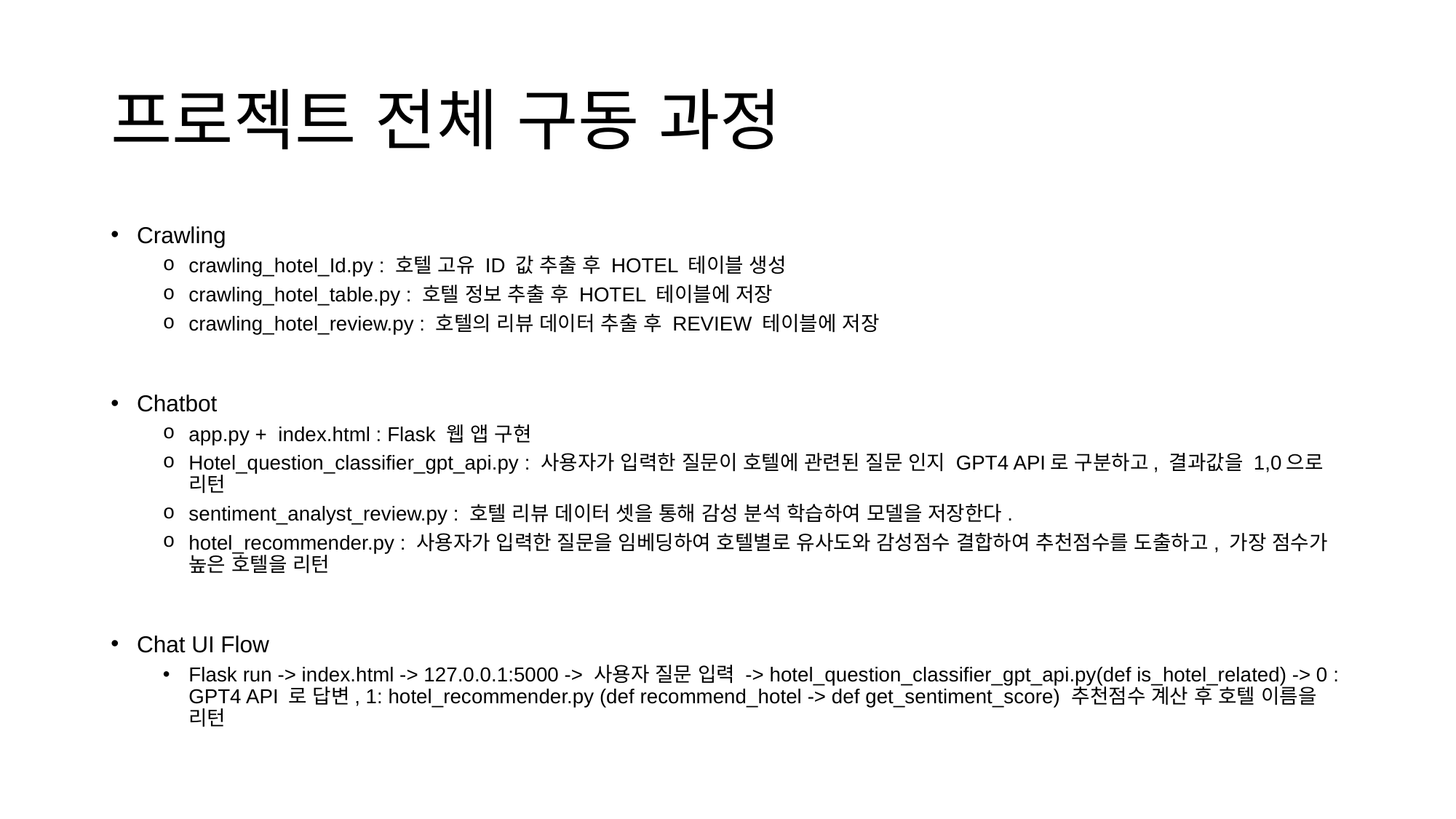

# 프로젝트 전체 구동 과정
Crawling
crawling_hotel_Id.py : 호텔 고유 ID 값 추출 후 HOTEL 테이블 생성
crawling_hotel_table.py : 호텔 정보 추출 후 HOTEL 테이블에 저장
crawling_hotel_review.py : 호텔의 리뷰 데이터 추출 후 REVIEW 테이블에 저장

Chatbot
app.py +  index.html : Flask 웹 앱 구현
Hotel_question_classifier_gpt_api.py : 사용자가 입력한 질문이 호텔에 관련된 질문 인지 GPT4 API로 구분하고, 결과값을 1,0으로 리턴
sentiment_analyst_review.py : 호텔 리뷰 데이터 셋을 통해 감성 분석 학습하여 모델을 저장한다.
hotel_recommender.py : 사용자가 입력한 질문을 임베딩하여 호텔별로 유사도와 감성점수 결합하여 추천점수를 도출하고, 가장 점수가 높은 호텔을 리턴

Chat UI Flow
Flask run -> index.html -> 127.0.0.1:5000 -> 사용자 질문 입력 -> hotel_question_classifier_gpt_api.py(def is_hotel_related) -> 0 : GPT4 API 로 답변, 1: hotel_recommender.py (def recommend_hotel -> def get_sentiment_score) 추천점수 계산 후 호텔 이름을 리턴